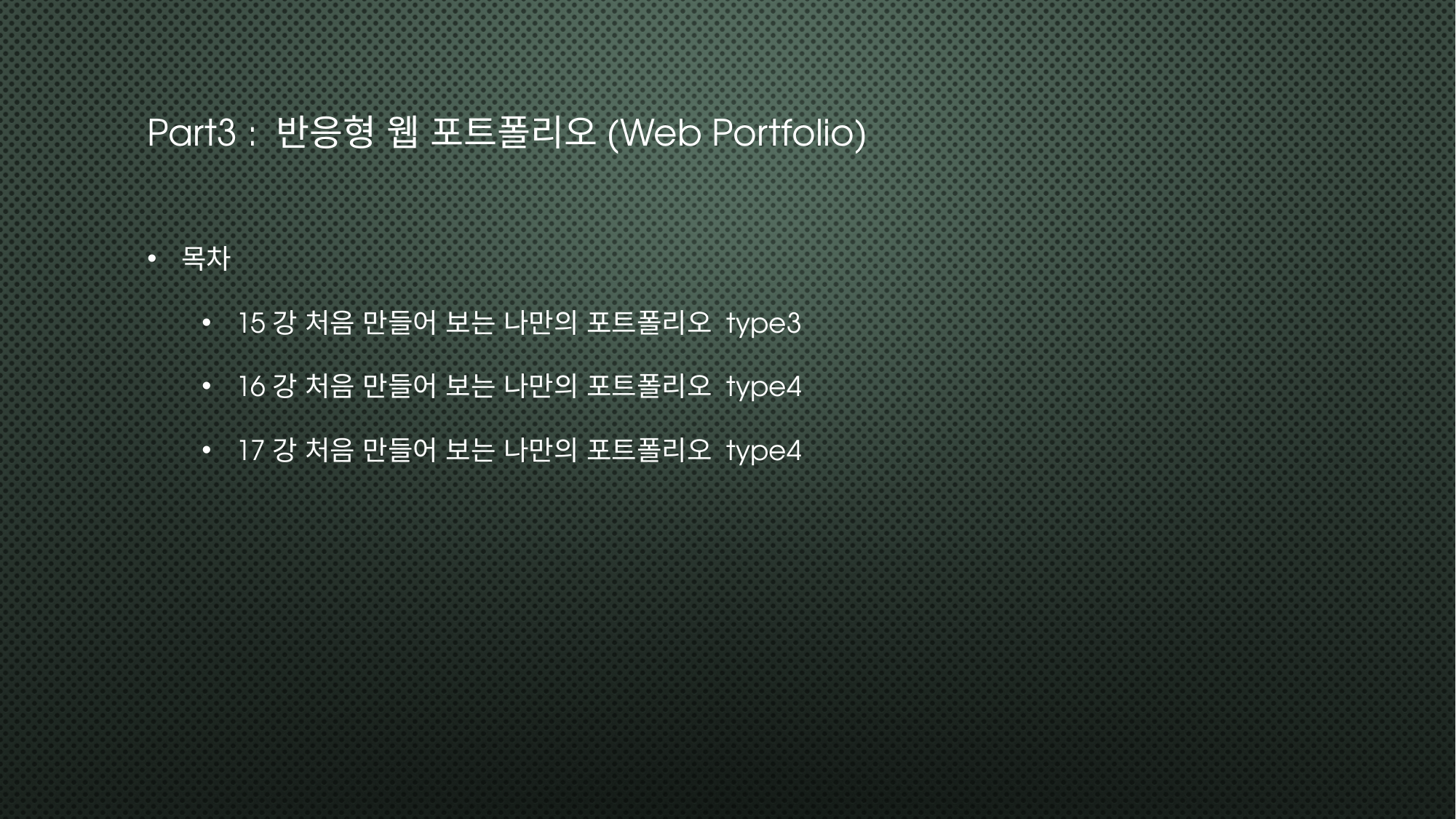

# Part3 : 반응형 웹 포트폴리오(Web Portfolio)
목차
15강 처음 만들어 보는 나만의 포트폴리오 type3
16강 처음 만들어 보는 나만의 포트폴리오 type4
17강 처음 만들어 보는 나만의 포트폴리오 type4